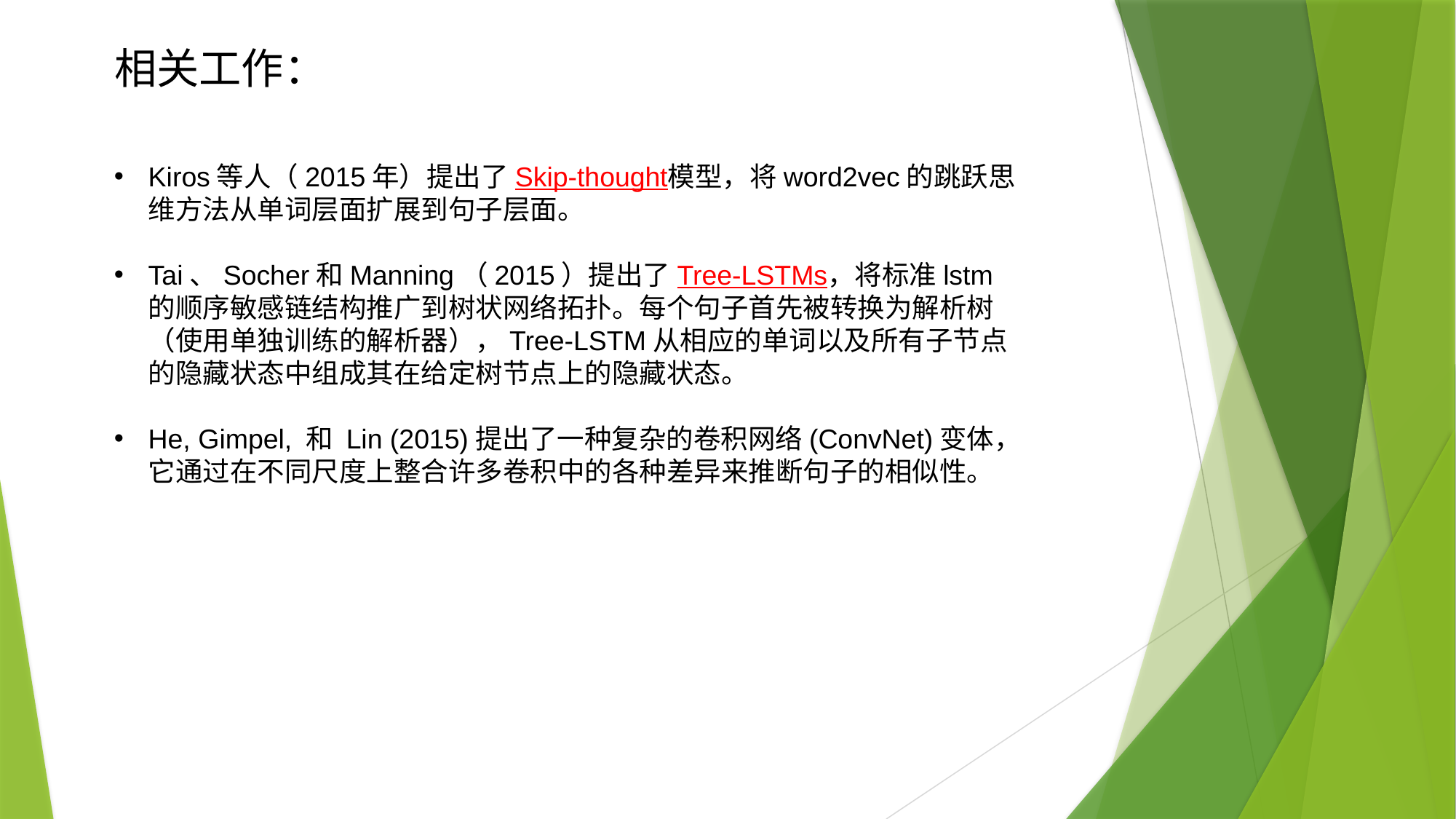

相关工作：

Kiros等人（2015年）提出了Skip-thought模型，将word2vec的跳跃思维方法从单词层面扩展到句子层面。

Tai、Socher和Manning（2015）提出了Tree-LSTMs，将标准lstm的顺序敏感链结构推广到树状网络拓扑。每个句子首先被转换为解析树（使用单独训练的解析器），Tree-LSTM从相应的单词以及所有子节点的隐藏状态中组成其在给定树节点上的隐藏状态。

He, Gimpel, 和 Lin (2015)提出了一种复杂的卷积网络(ConvNet)变体，它通过在不同尺度上整合许多卷积中的各种差异来推断句子的相似性。